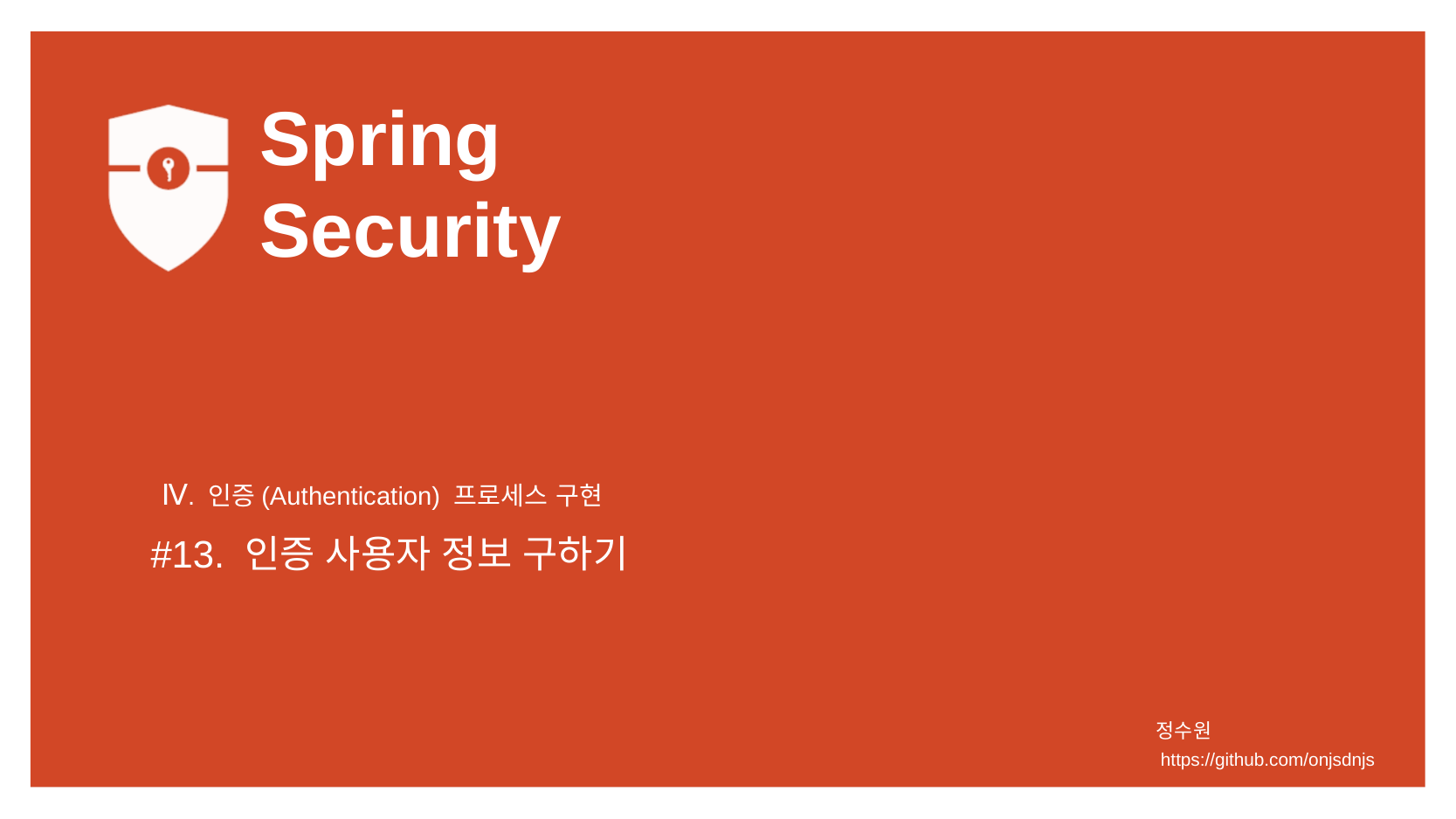

Ⅳ. 인증(Authentication) 프로세스 구현
#13. 인증 사용자 정보 구하기